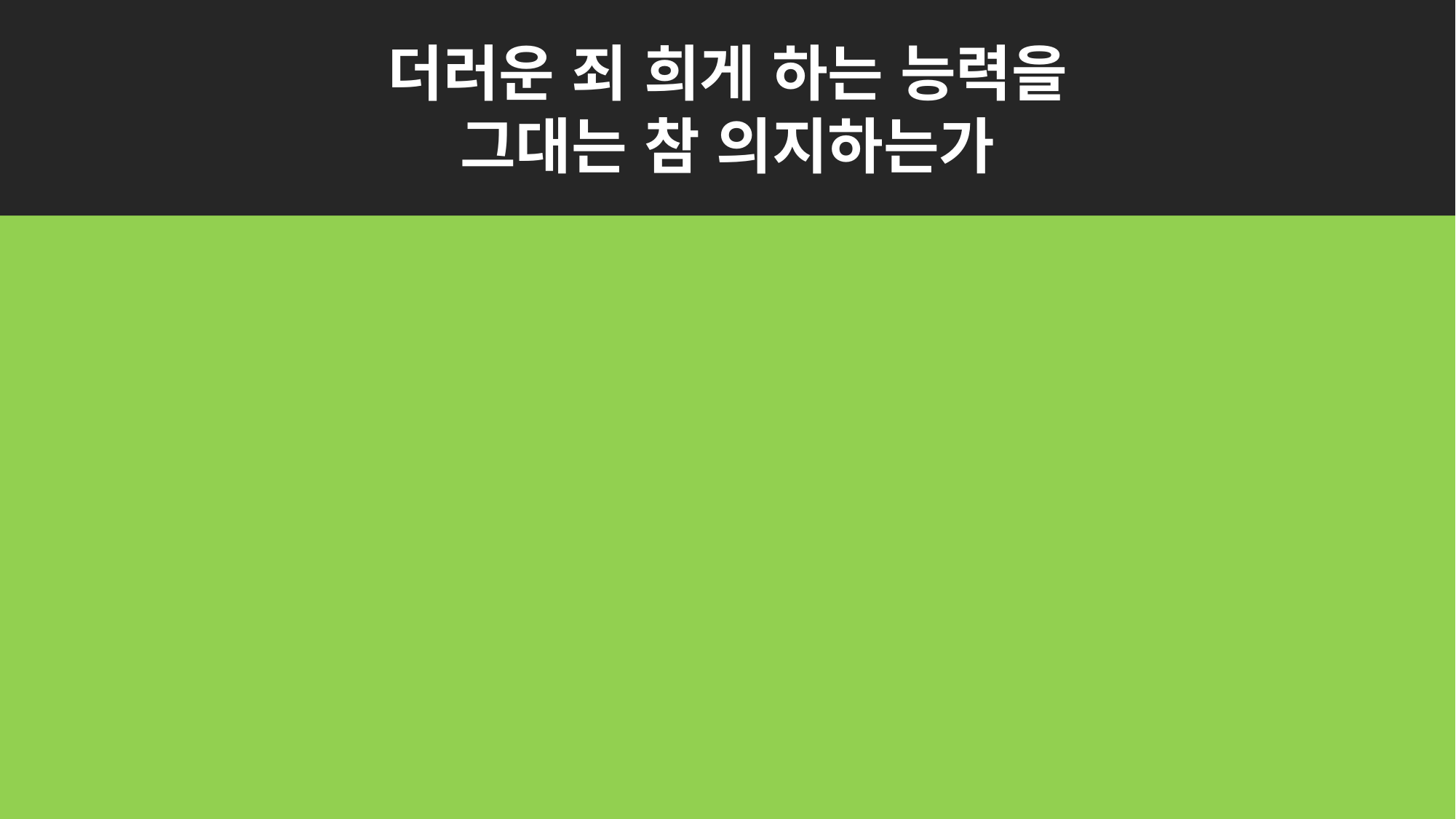

더러운 죄 희게 하는 능력을
그대는 참 의지하는가